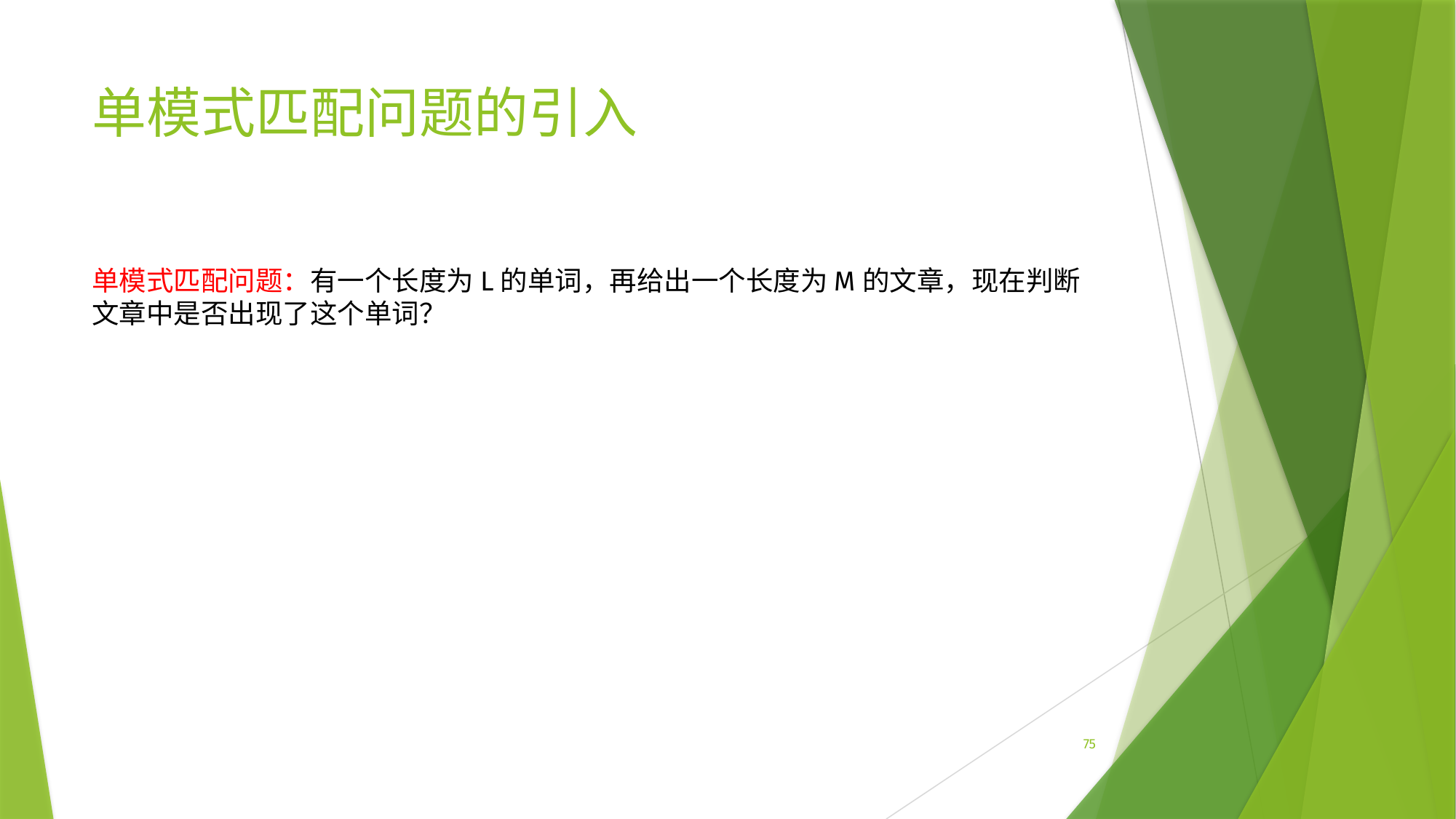

# 单模式匹配问题的引入
单模式匹配问题：有一个长度为L的单词，再给出一个长度为M的文章，现在判断文章中是否出现了这个单词？

75